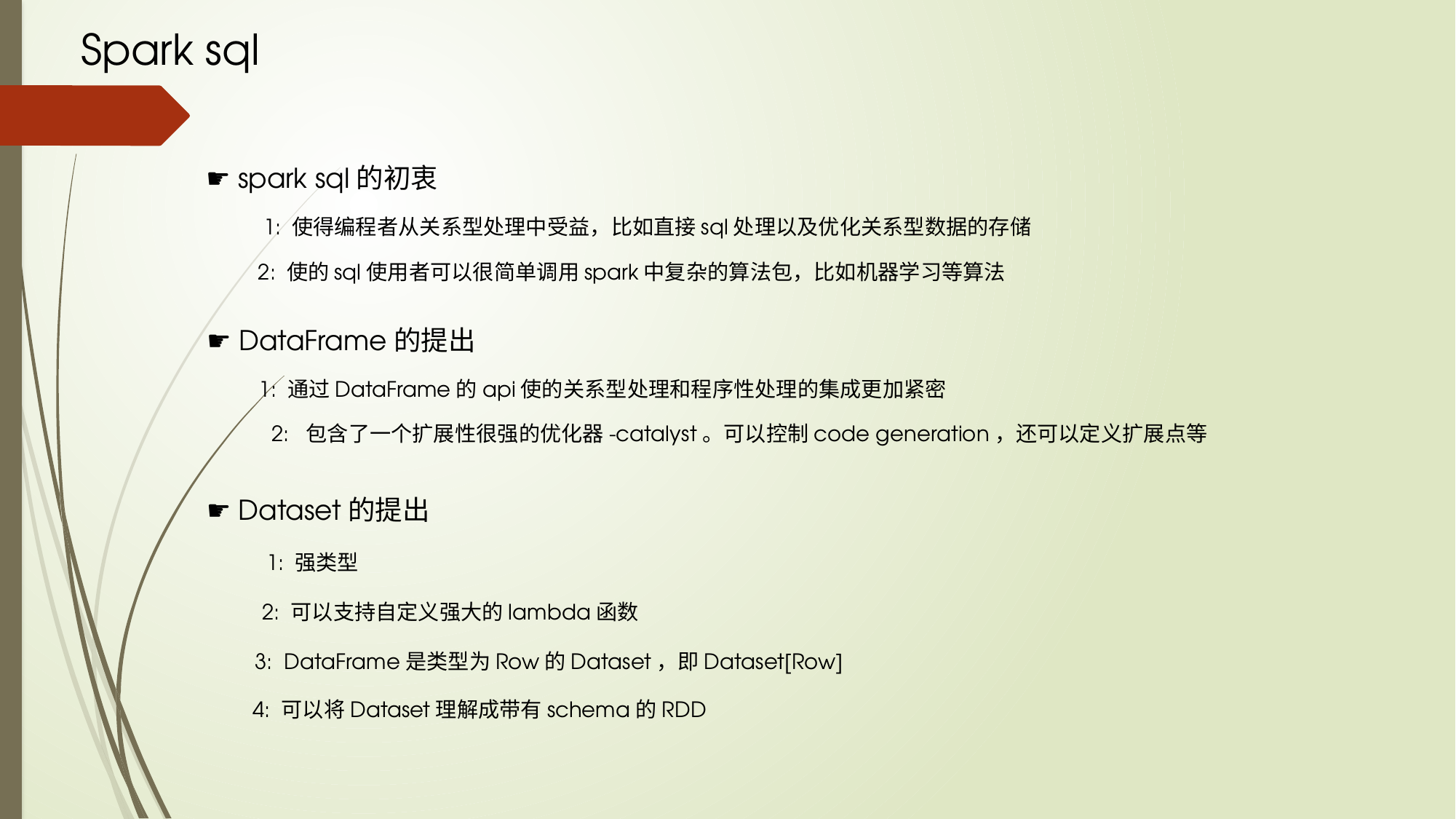

Spark sql
☛ spark sql的初衷
1: 使得编程者从关系型处理中受益，比如直接sql处理以及优化关系型数据的存储
2: 使的sql使用者可以很简单调用spark中复杂的算法包，比如机器学习等算法
☛ DataFrame的提出
1: 通过DataFrame的api使的关系型处理和程序性处理的集成更加紧密
2:  包含了一个扩展性很强的优化器-catalyst。可以控制code generation，还可以定义扩展点等
☛ Dataset的提出
1: 强类型
2: 可以支持自定义强大的lambda函数
3:  DataFrame是类型为Row的Dataset，即Dataset[Row]
4: 可以将Dataset理解成带有schema的RDD